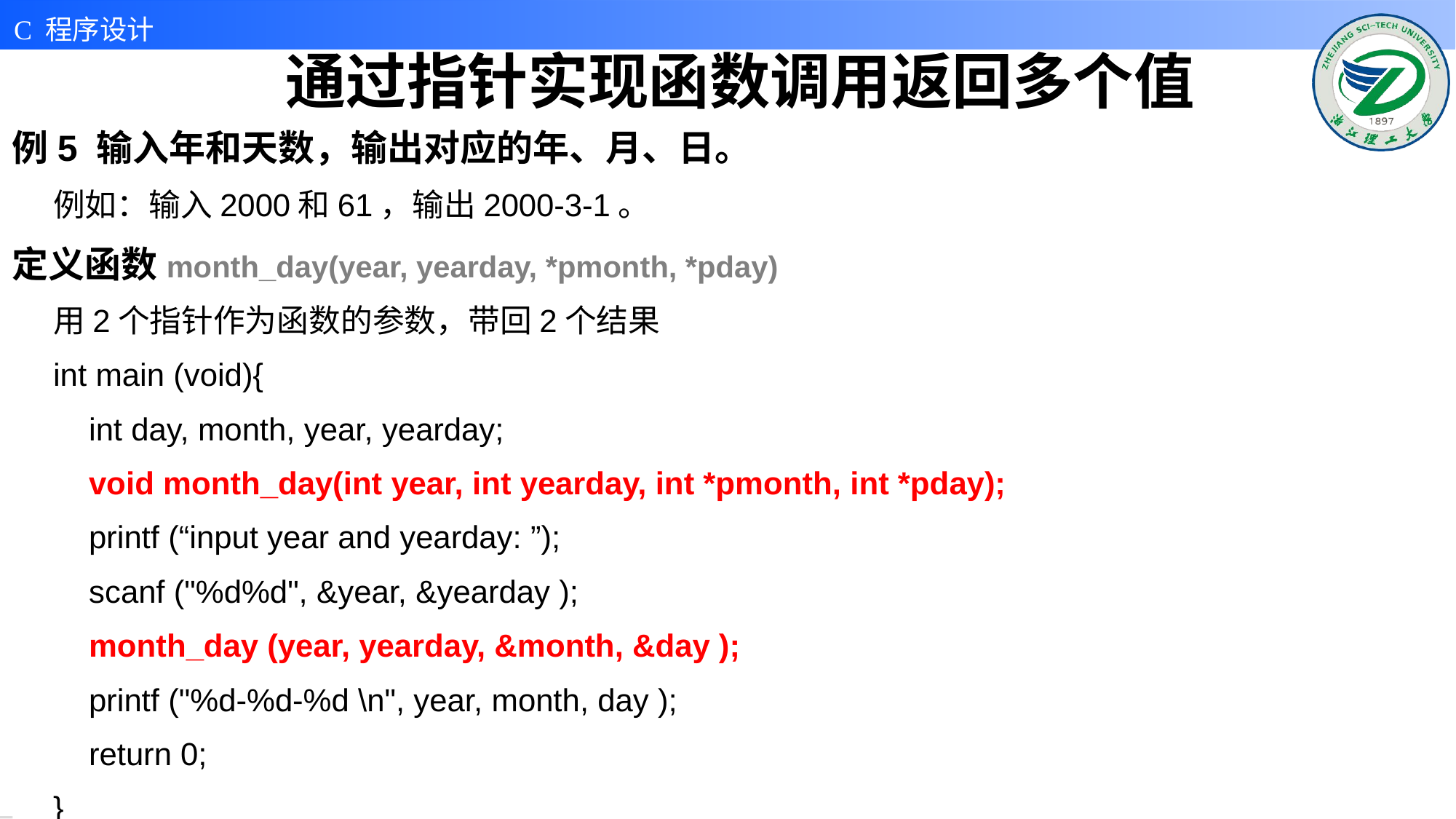

# 通过指针实现函数调用返回多个值
例5 输入年和天数，输出对应的年、月、日。
例如：输入2000和61，输出2000-3-1。
定义函数month_day(year, yearday, *pmonth, *pday)
用2个指针作为函数的参数，带回2个结果
int main (void){
    int day, month, year, yearday;
    void month_day(int year, int yearday, int *pmonth, int *pday);
    printf (“input year and yearday: ”);
    scanf ("%d%d", &year, &yearday );
    month_day (year, yearday, &month, &day );
    printf ("%d-%d-%d \n", year, month, day );
    return 0;
}